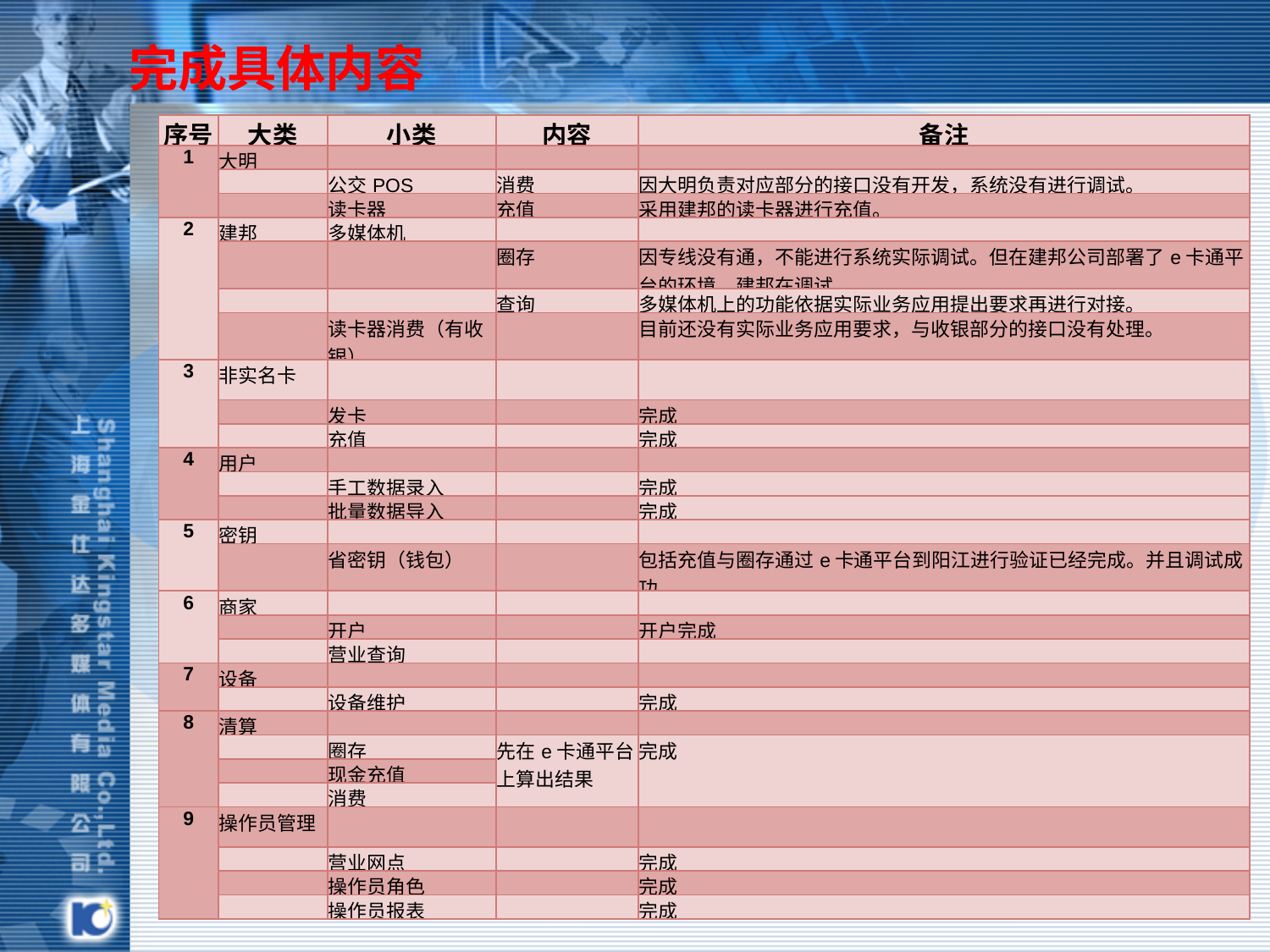

完成具体内容
| 序号 | 大类 | 小类 | 内容 | 备注 |
| --- | --- | --- | --- | --- |
| 1 | 大明 |  |  |  |
|  |  | 公交POS | 消费 | 因大明负责对应部分的接口没有开发，系统没有进行调试。 |
|  |  | 读卡器 | 充值 | 采用建邦的读卡器进行充值。 |
| 2 | 建邦 | 多媒体机 |  |  |
|  |  |  | 圈存 | 因专线没有通，不能进行系统实际调试。但在建邦公司部署了e卡通平台的环境，建邦在调试。 |
|  |  |  | 查询 | 多媒体机上的功能依据实际业务应用提出要求再进行对接。 |
|  |  | 读卡器消费（有收银） |  | 目前还没有实际业务应用要求，与收银部分的接口没有处理。 |
| 3 | 非实名卡 |  |  |  |
|  |  | 发卡 |  | 完成 |
|  |  | 充值 |  | 完成 |
| 4 | 用户 |  |  |  |
|  |  | 手工数据录入 |  | 完成 |
|  |  | 批量数据导入 |  | 完成 |
| 5 | 密钥 |  |  |  |
|  |  | 省密钥（钱包） |  | 包括充值与圈存通过e卡通平台到阳江进行验证已经完成。并且调试成功。 |
| 6 | 商家 |  |  |  |
|  |  | 开户 |  | 开户完成 |
|  |  | 营业查询 |  |  |
| 7 | 设备 |  |  |  |
|  |  | 设备维护 |  | 完成 |
| 8 | 清算 |  |  |  |
|  |  | 圈存 | 先在e卡通平台上算出结果 | 完成 |
|  |  | 现金充值 |  |  |
|  |  | 消费 |  |  |
| 9 | 操作员管理 |  |  |  |
|  |  | 营业网点 |  | 完成 |
|  |  | 操作员角色 |  | 完成 |
|  |  | 操作员报表 |  | 完成 |